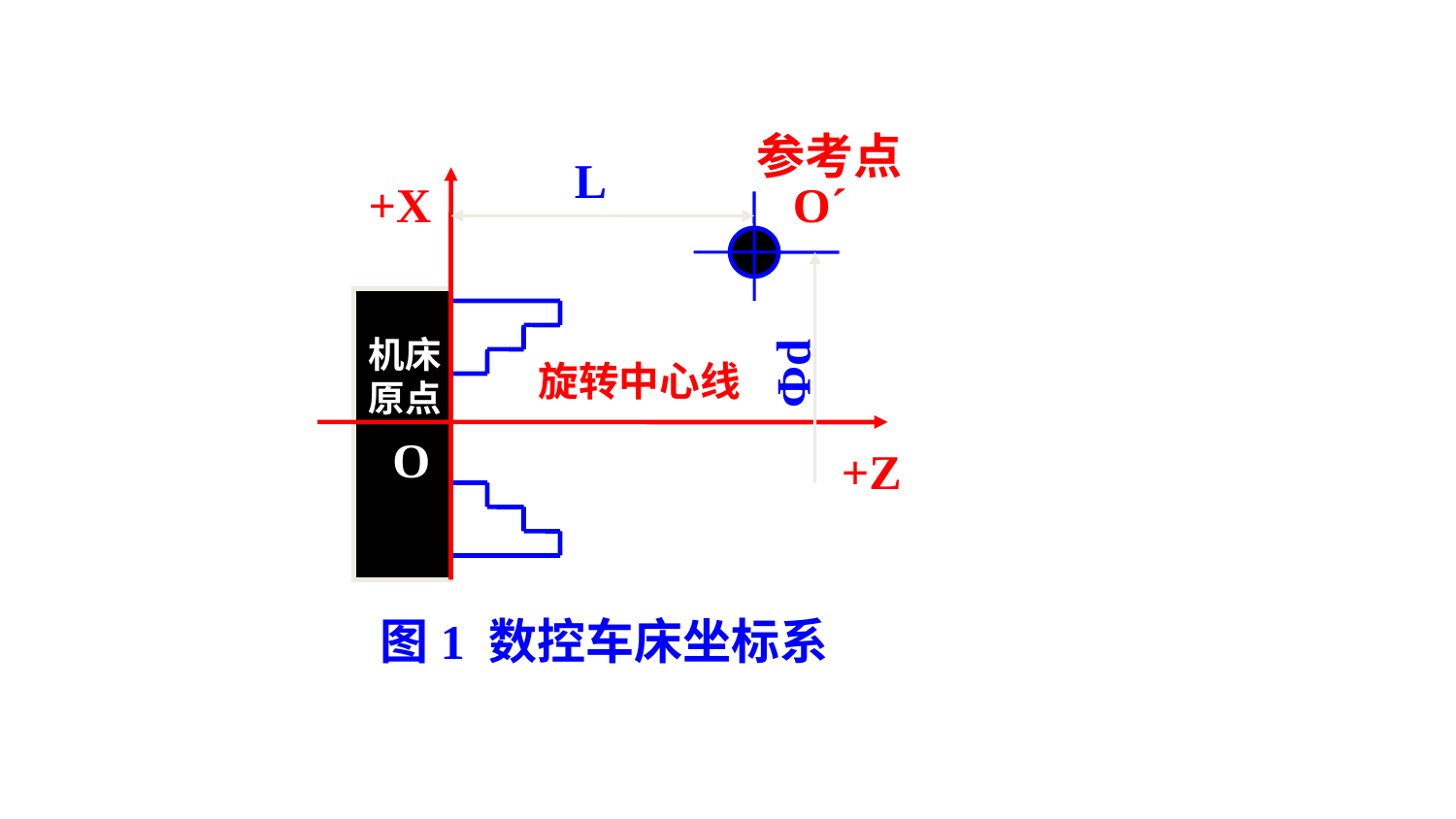

参考点
L
+X

O´

机床原点

Фd

旋转中心线

O
+Z

图1 数控车床坐标系